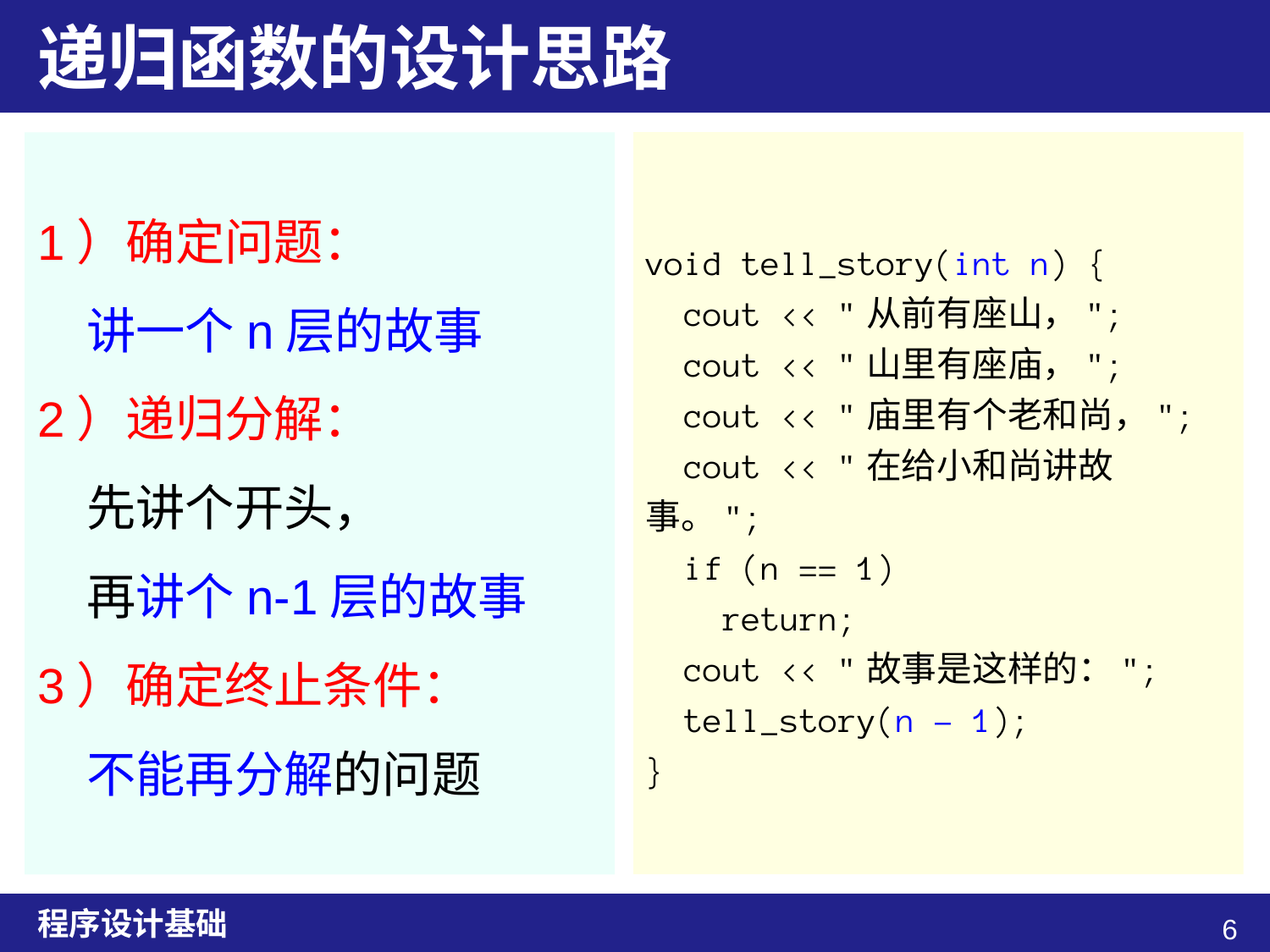

# 递归函数的设计思路

1）确定问题：
　讲一个n层的故事
2）递归分解：
　先讲个开头，
　再讲个n-1层的故事
3）确定终止条件：
　不能再分解的问题

void tell_story(int n) {
  cout << "从前有座山，";
  cout << "山里有座庙，";
  cout << "庙里有个老和尚，";
  cout << "在给小和尚讲故事。";
  if (n == 1)
    return;
  cout << "故事是这样的：";
  tell_story(n - 1);
}